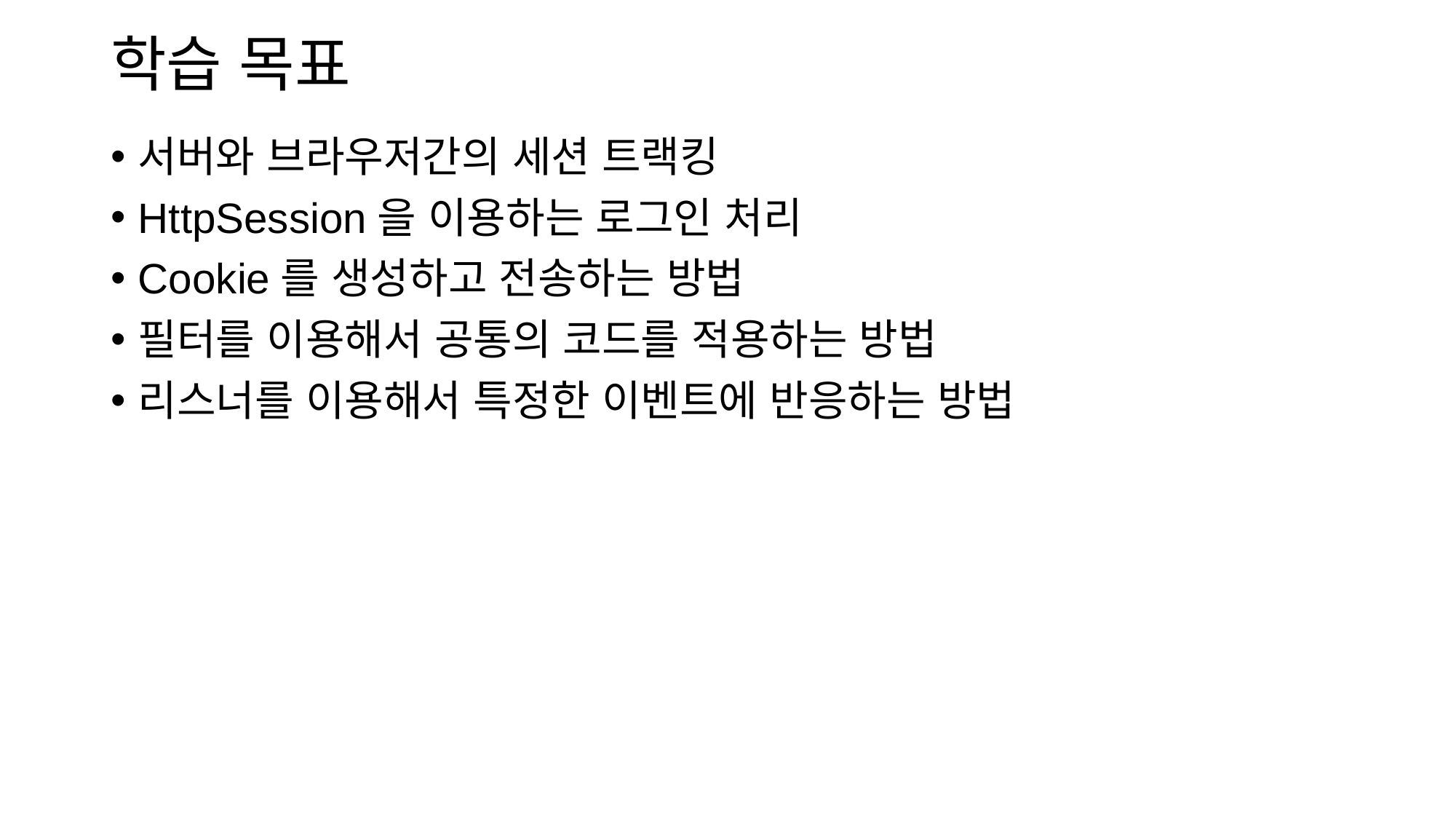

# 학습 목표
서버와 브라우저간의 세션 트랙킹
HttpSession을 이용하는 로그인 처리
Cookie를 생성하고 전송하는 방법
필터를 이용해서 공통의 코드를 적용하는 방법
리스너를 이용해서 특정한 이벤트에 반응하는 방법